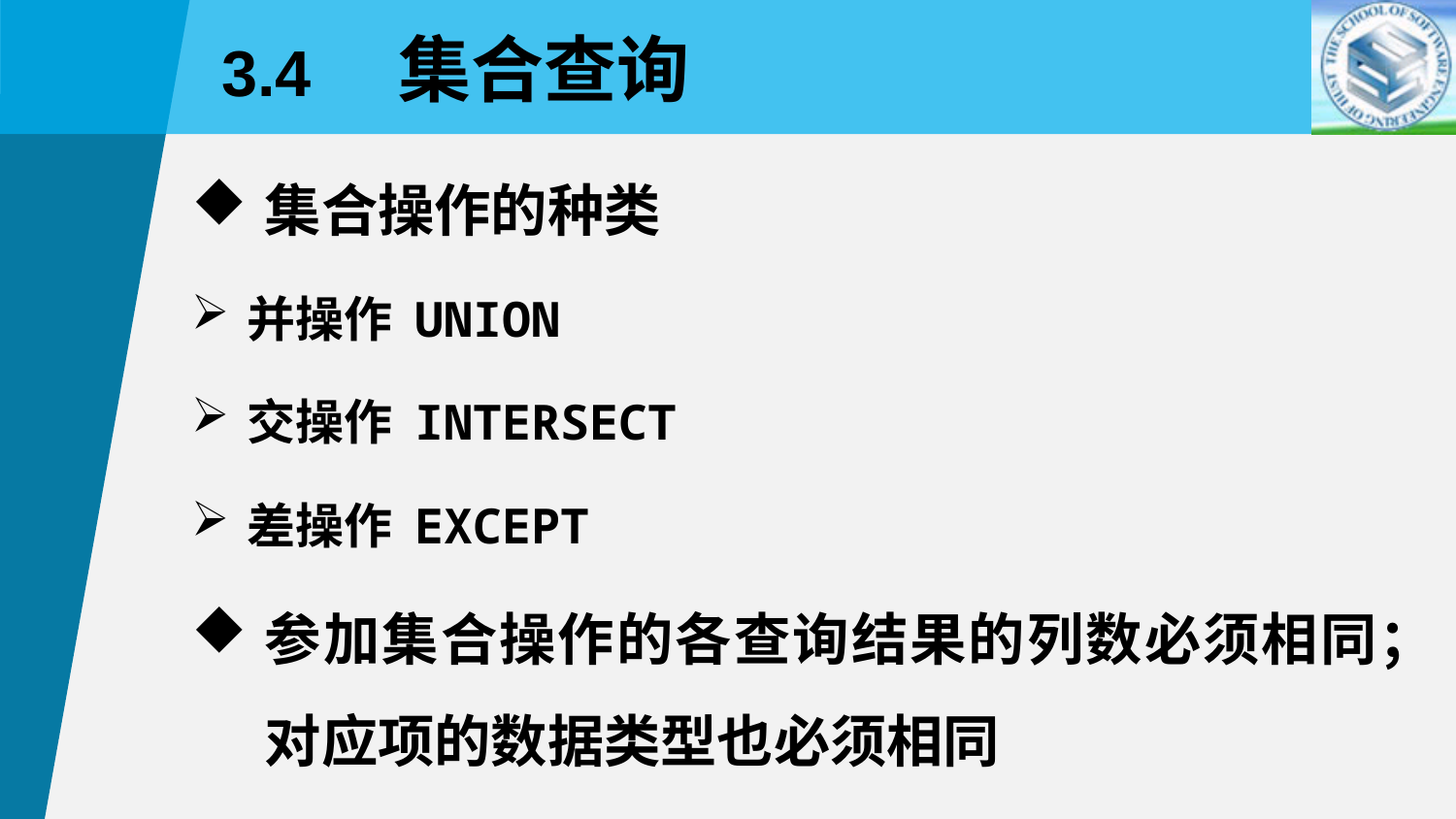

3.4    集合查询
集合操作的种类
并操作 UNION
交操作 INTERSECT
差操作 EXCEPT
参加集合操作的各查询结果的列数必须相同；对应项的数据类型也必须相同